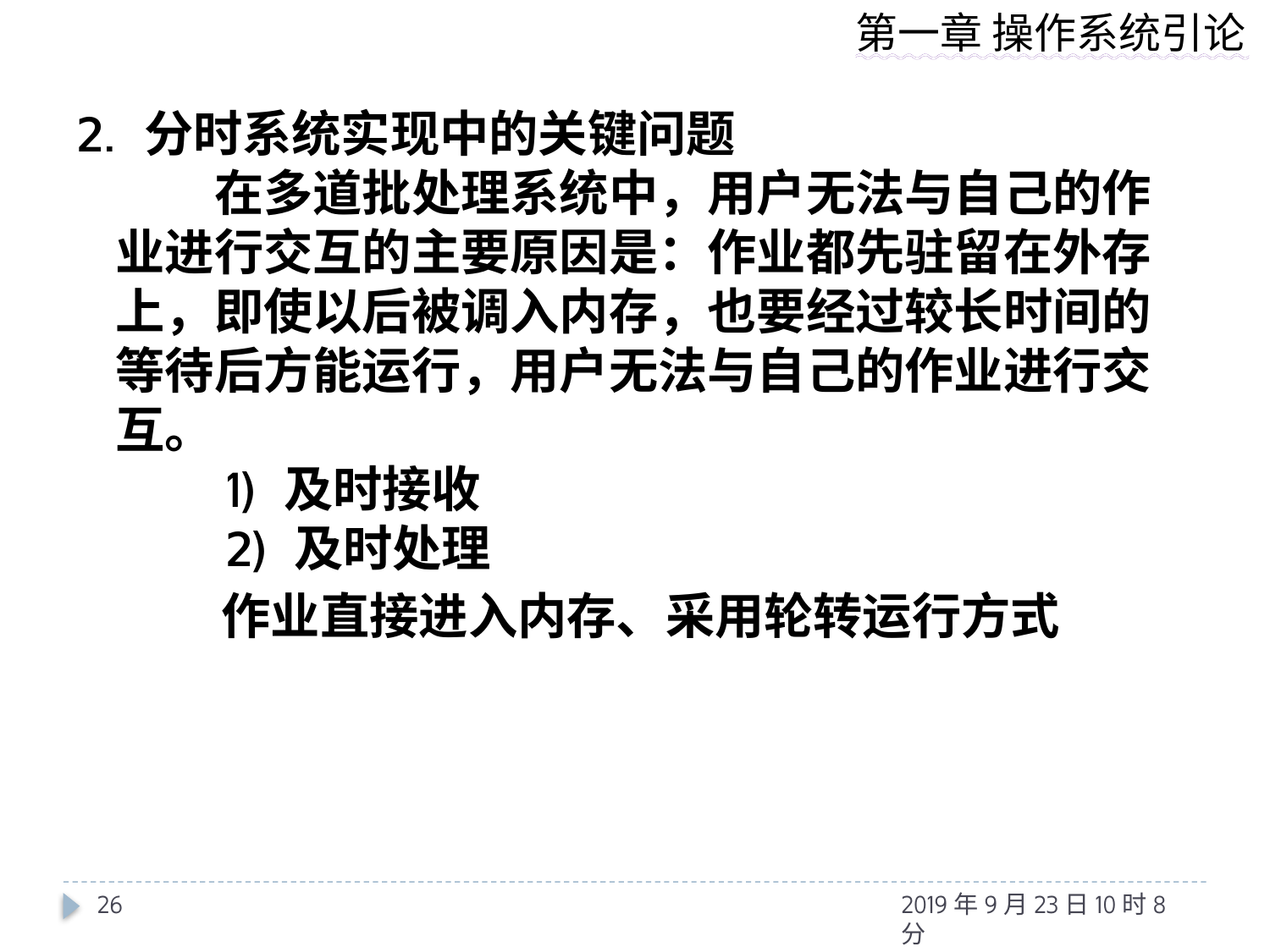

2. 分时系统实现中的关键问题
　　在多道批处理系统中，用户无法与自己的作业进行交互的主要原因是：作业都先驻留在外存上，即使以后被调入内存，也要经过较长时间的等待后方能运行，用户无法与自己的作业进行交互。
　　1) 及时接收
　　2) 及时处理
     作业直接进入内存、采用轮转运行方式
26
2019年9月23日10时8分